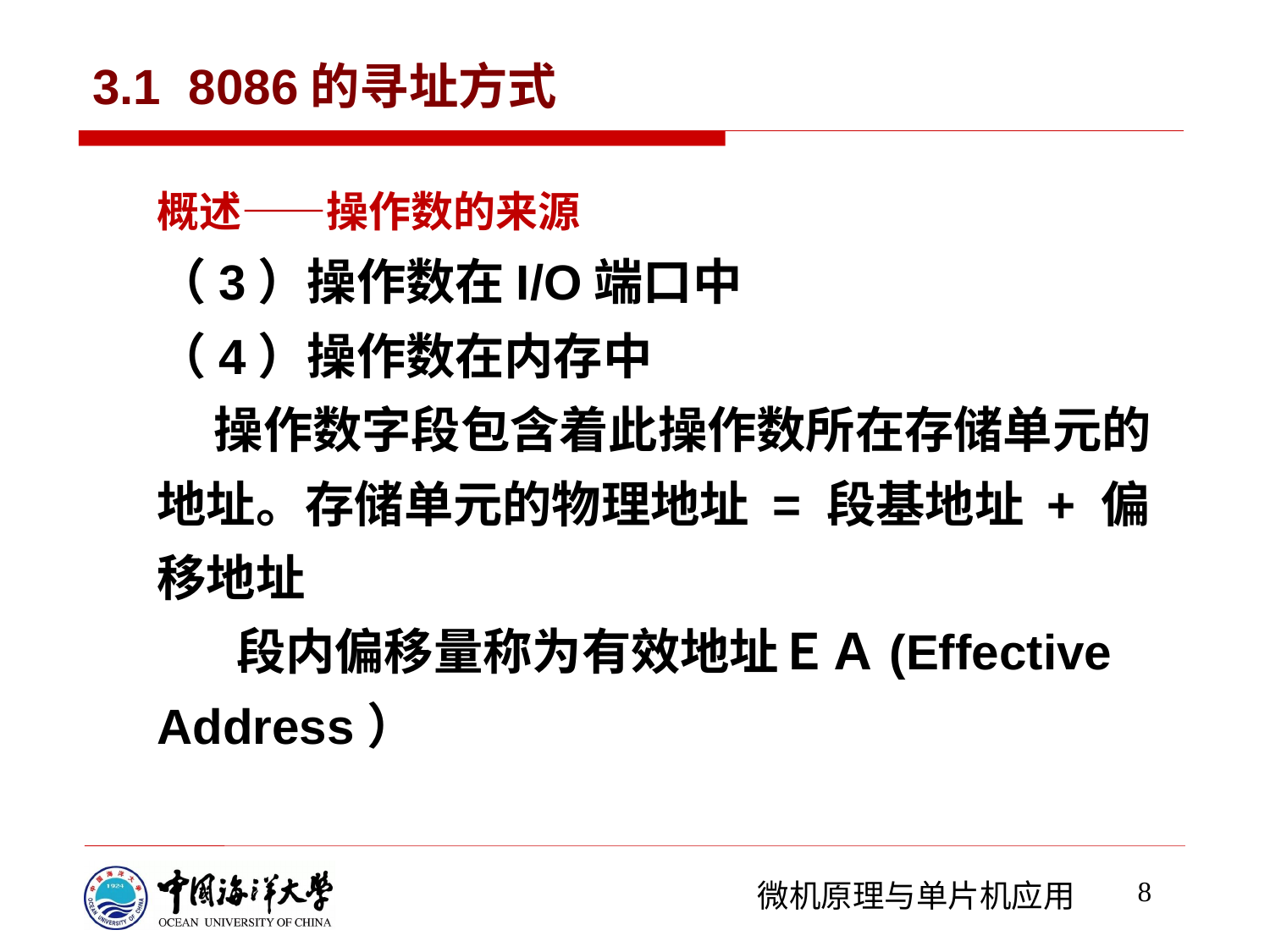

# 3.1  8086的寻址方式
概述——操作数的来源
（3）操作数在I/O端口中
（4）操作数在内存中
    操作数字段包含着此操作数所在存储单元的地址。存储单元的物理地址 = 段基地址 + 偏移地址
      段内偏移量称为有效地址ＥＡ(Effective Address）

8